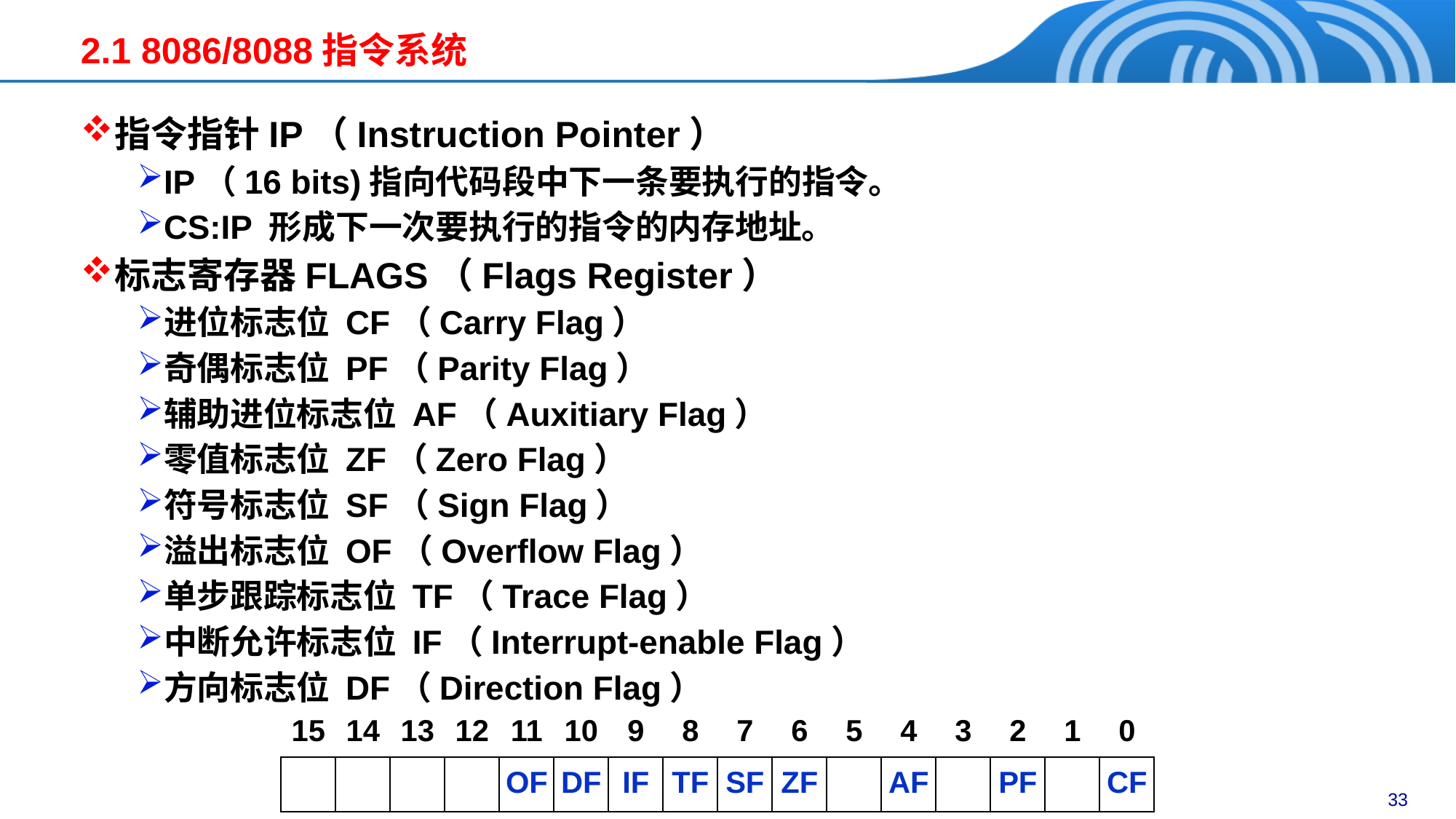

2.1 8086/8088指令系统
指令指针IP（Instruction Pointer）
IP（16 bits)指向代码段中下一条要执行的指令。
CS:IP 形成下一次要执行的指令的内存地址。
标志寄存器FLAGS（Flags Register）
进位标志位 CF（Carry Flag）
奇偶标志位 PF（Parity Flag）
辅助进位标志位 AF（Auxitiary Flag）
零值标志位 ZF（Zero Flag）
符号标志位 SF（Sign Flag）
溢出标志位 OF（Overflow Flag）
单步跟踪标志位 TF（Trace Flag）
中断允许标志位 IF（Interrupt-enable Flag）
方向标志位 DF（Direction Flag）
15
14
13
12
11
10
9
8
7
6
5
4
3
2
1
0

OF
DF
IF
TF
SF
ZF

AF

PF

CF